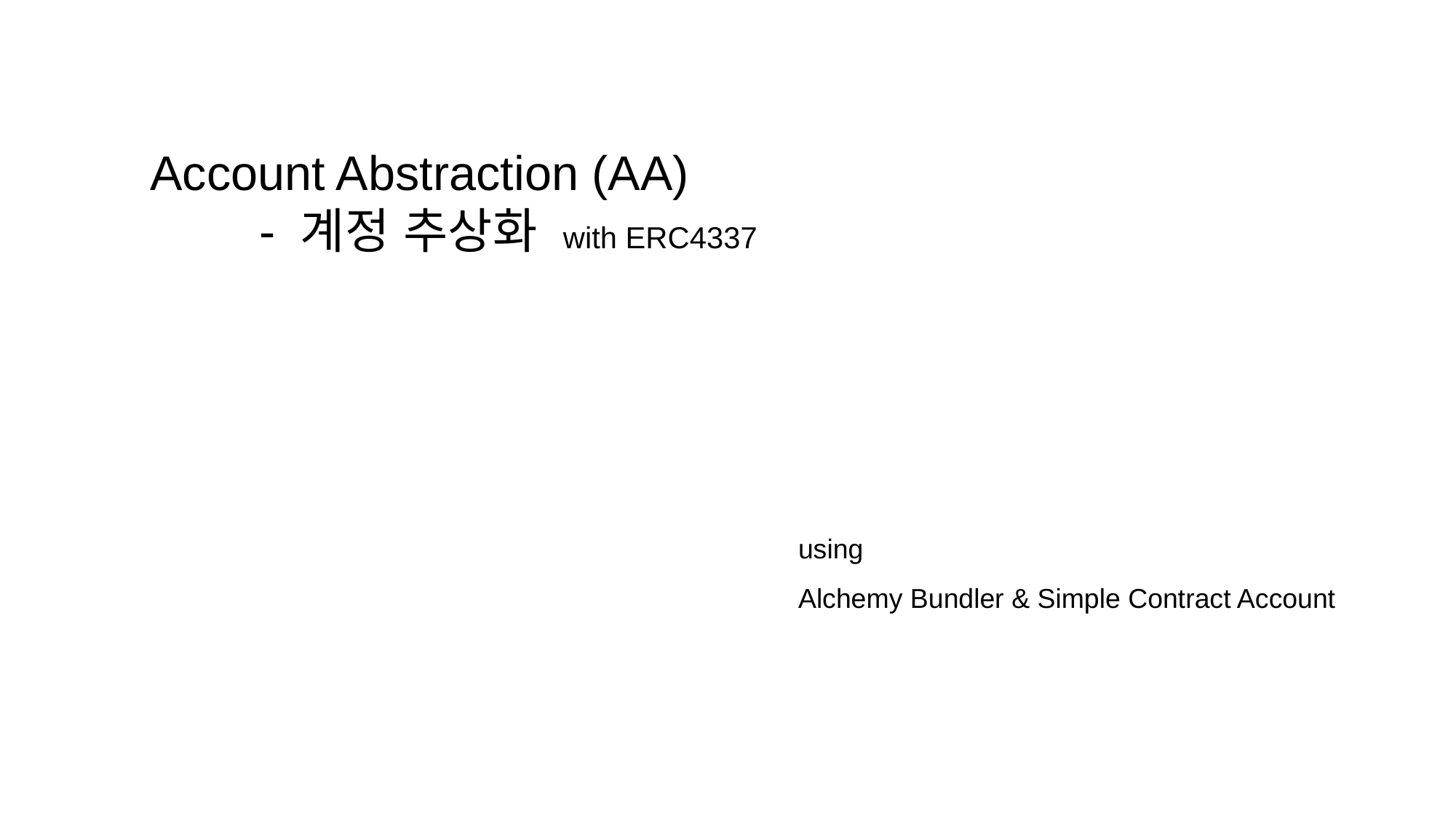

Account Abstraction (AA)
	- 계정 추상화 with ERC4337
using
Alchemy Bundler & Simple Contract Account